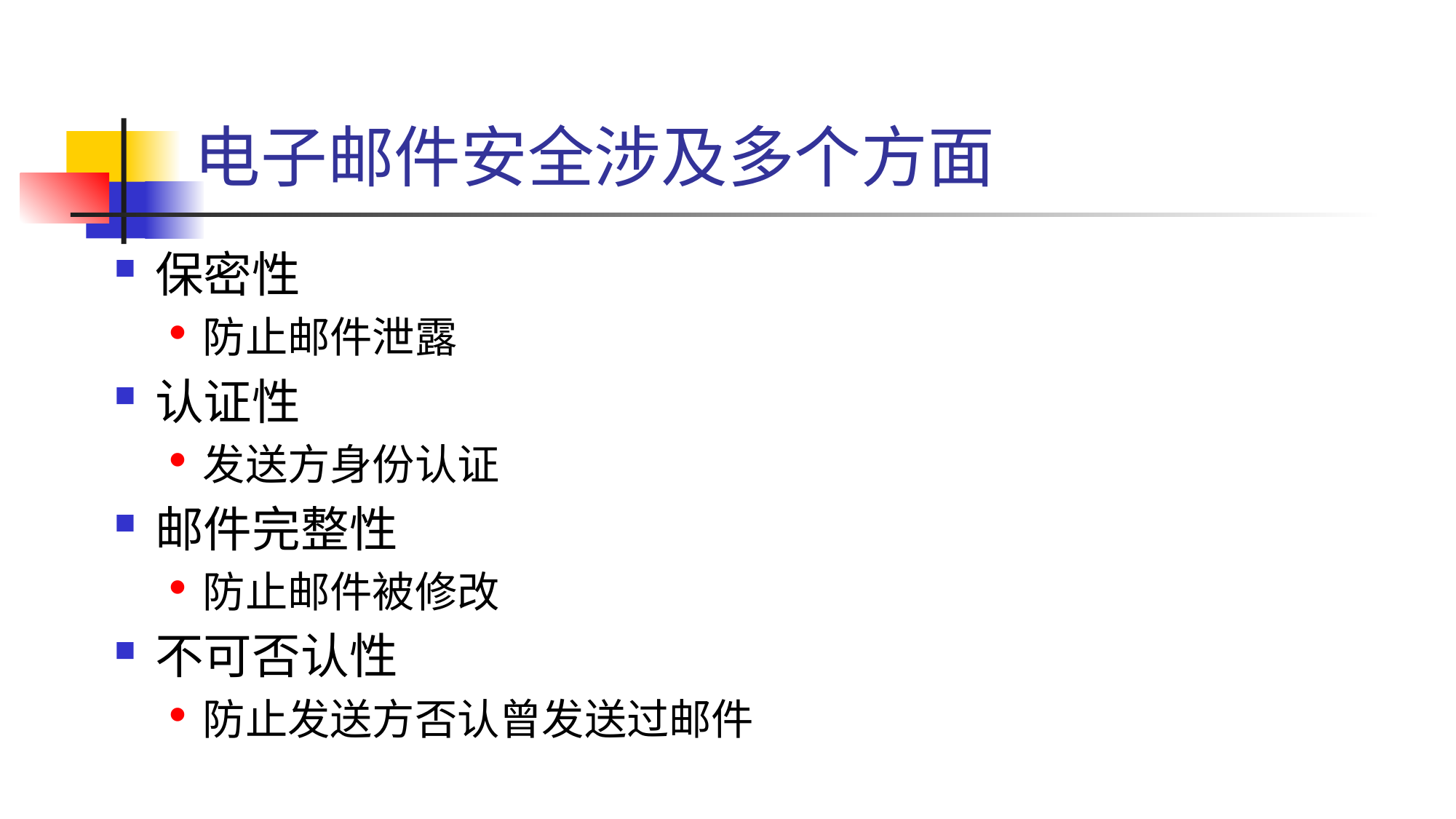

# 电子邮件安全涉及多个方面
保密性
防止邮件泄露
认证性
发送方身份认证
邮件完整性
防止邮件被修改
不可否认性
防止发送方否认曾发送过邮件